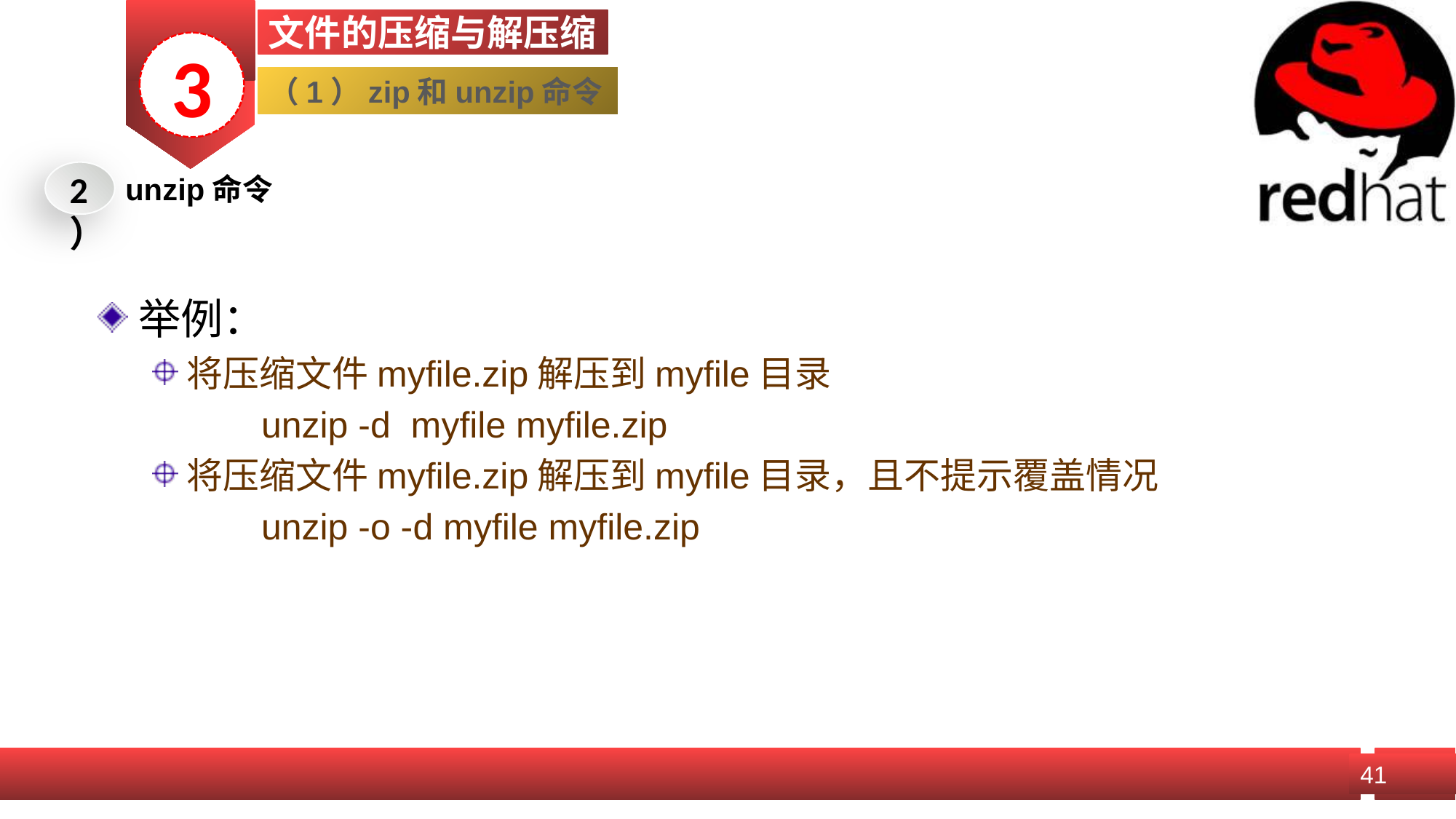

文件的压缩与解压缩
3
（1）zip和unzip命令
2）

unzip命令
举例：
将压缩文件myfile.zip解压到myfile目录
	unzip -d  myfile myfile.zip
将压缩文件myfile.zip解压到myfile目录，且不提示覆盖情况
	unzip -o -d myfile myfile.zip